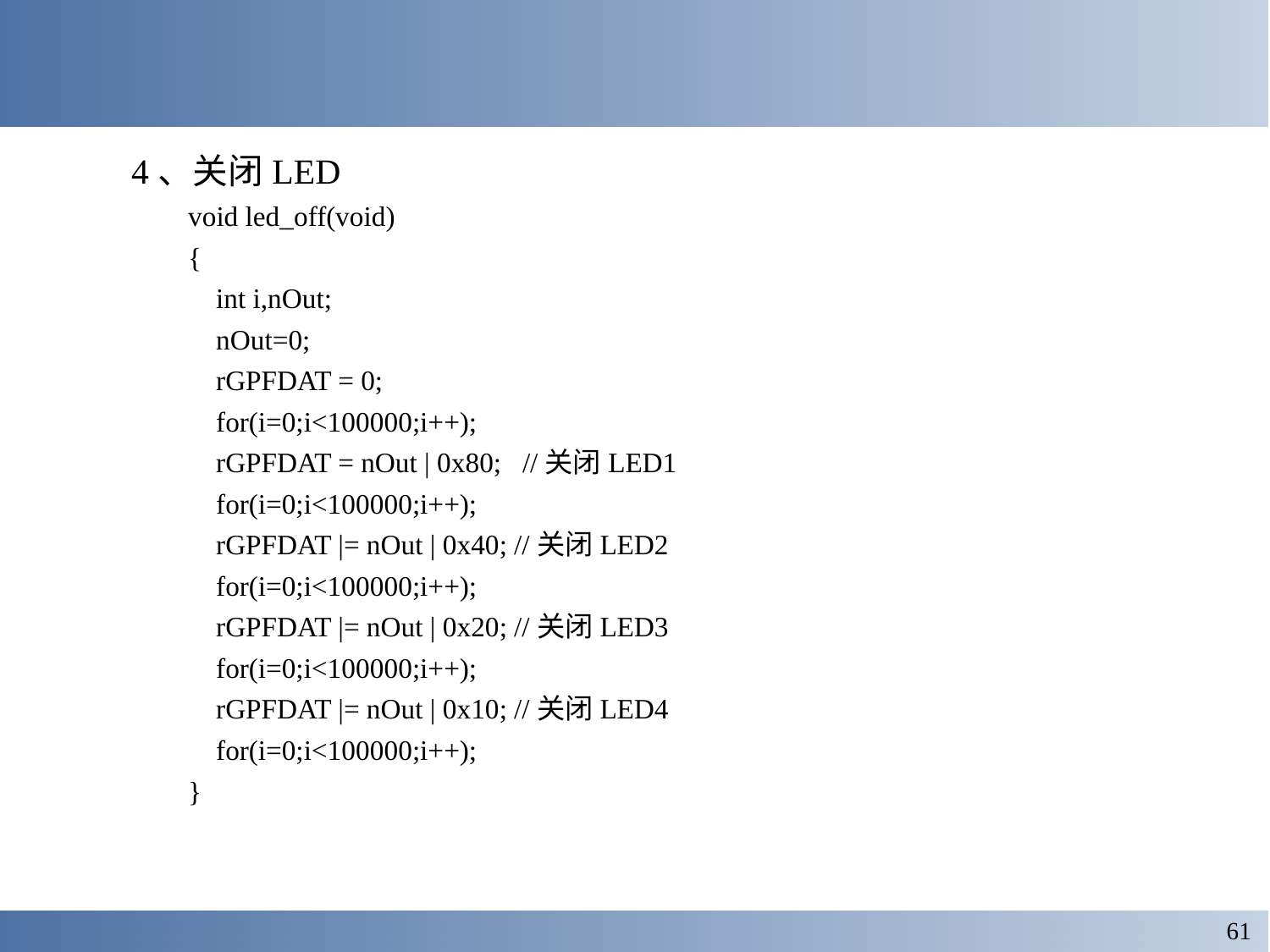

#
4、关闭LED
void led_off(void)
{
    int i,nOut;
    nOut=0;
    rGPFDAT = 0;
    for(i=0;i<100000;i++);
    rGPFDAT = nOut | 0x80;   //关闭LED1
    for(i=0;i<100000;i++);
    rGPFDAT |= nOut | 0x40; //关闭LED2
    for(i=0;i<100000;i++);
    rGPFDAT |= nOut | 0x20; //关闭LED3
    for(i=0;i<100000;i++);
    rGPFDAT |= nOut | 0x10; //关闭LED4
    for(i=0;i<100000;i++);
}